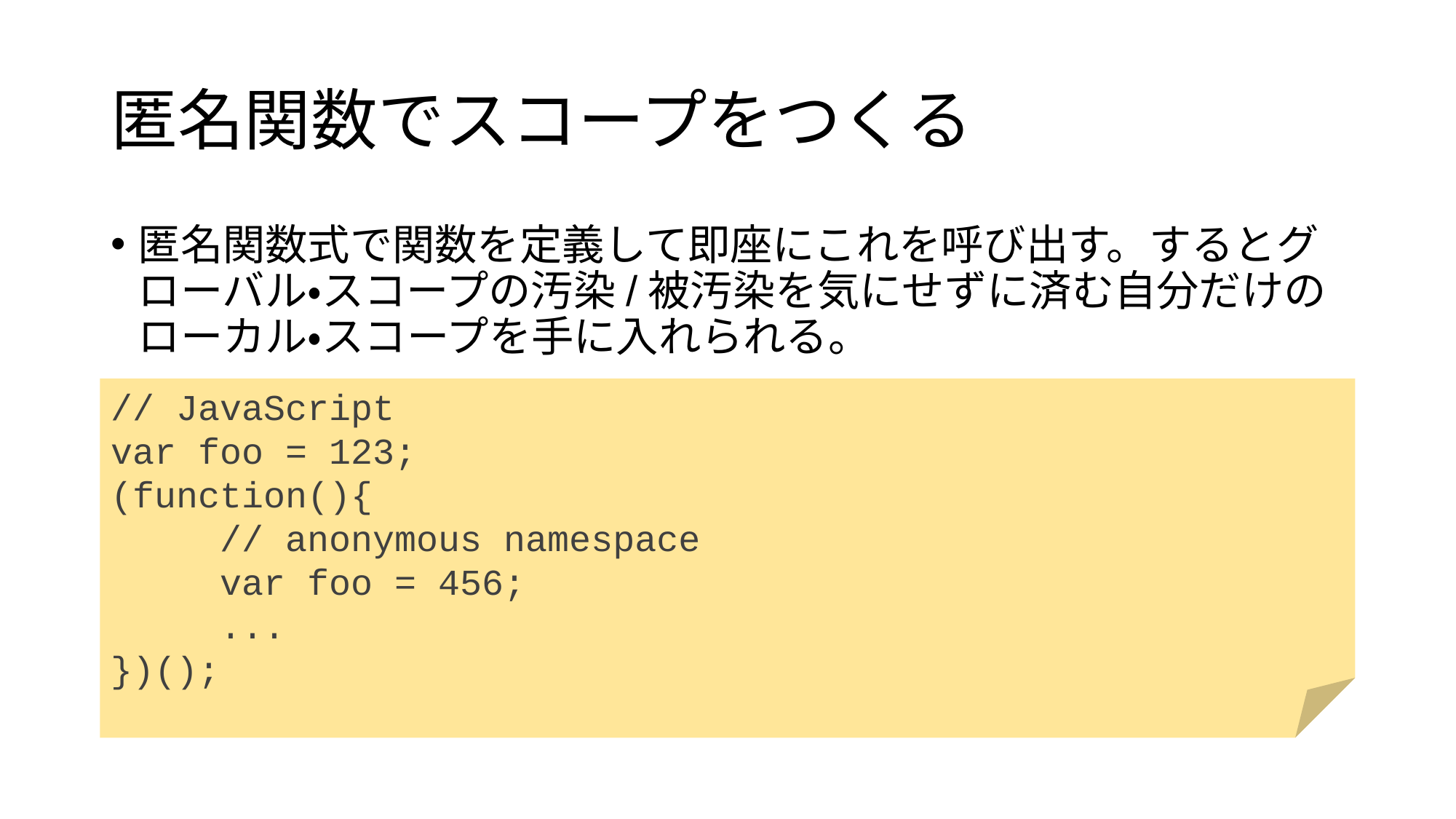

# 匿名関数でスコープをつくる
匿名関数式で関数を定義して即座にこれを呼び出す。するとグローバル・スコープの汚染/被汚染を気にせずに済む自分だけのローカル・スコープを手に入れられる。
// JavaScript
var foo = 123;
(function(){
	// anonymous namespace
	var foo = 456;
	...
})();